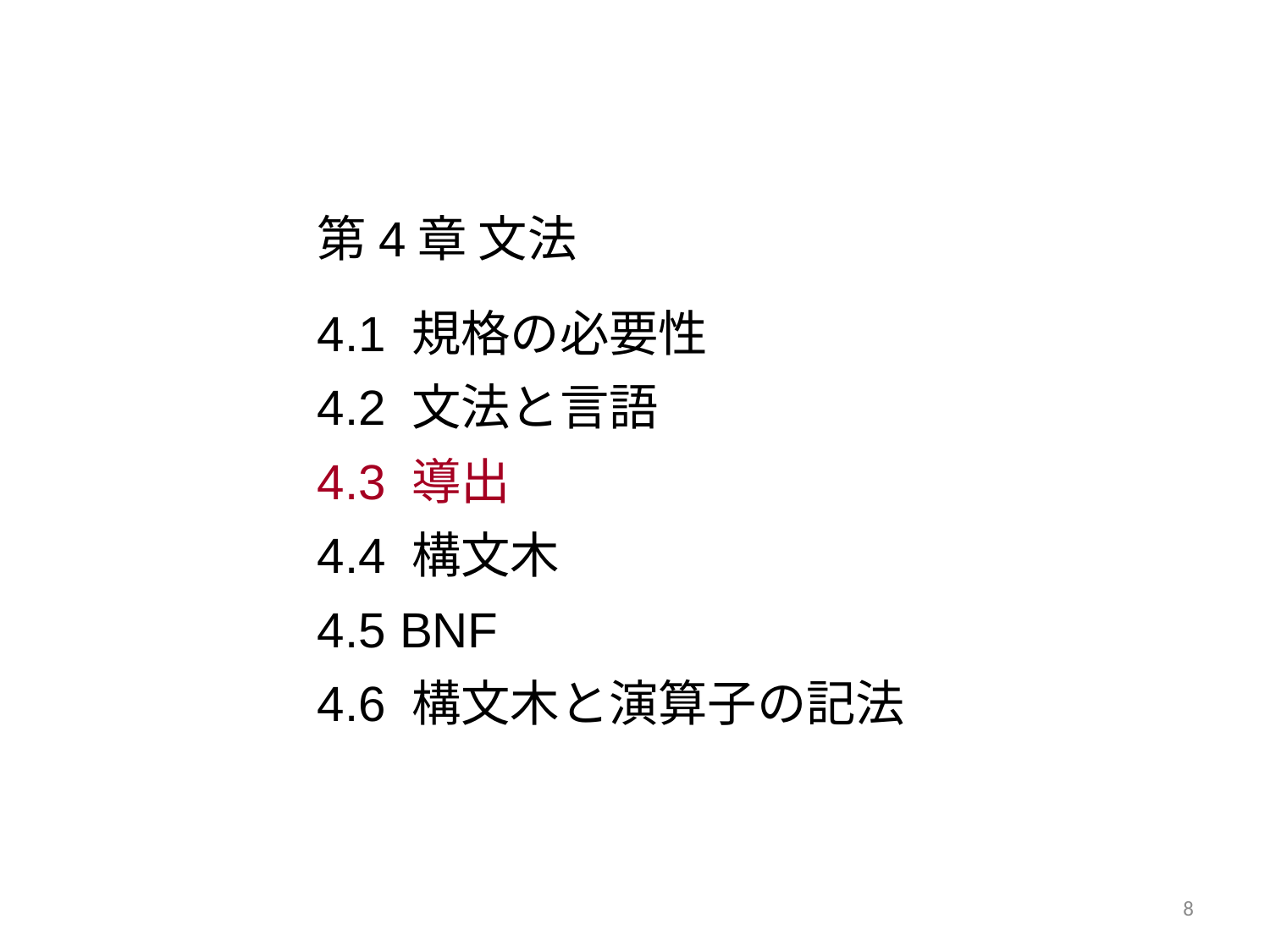

第4章 文法

4.1 規格の必要性
4.2 文法と言語
4.3 導出
4.4 構文木
4.5 BNF
4.6 構文木と演算子の記法
8